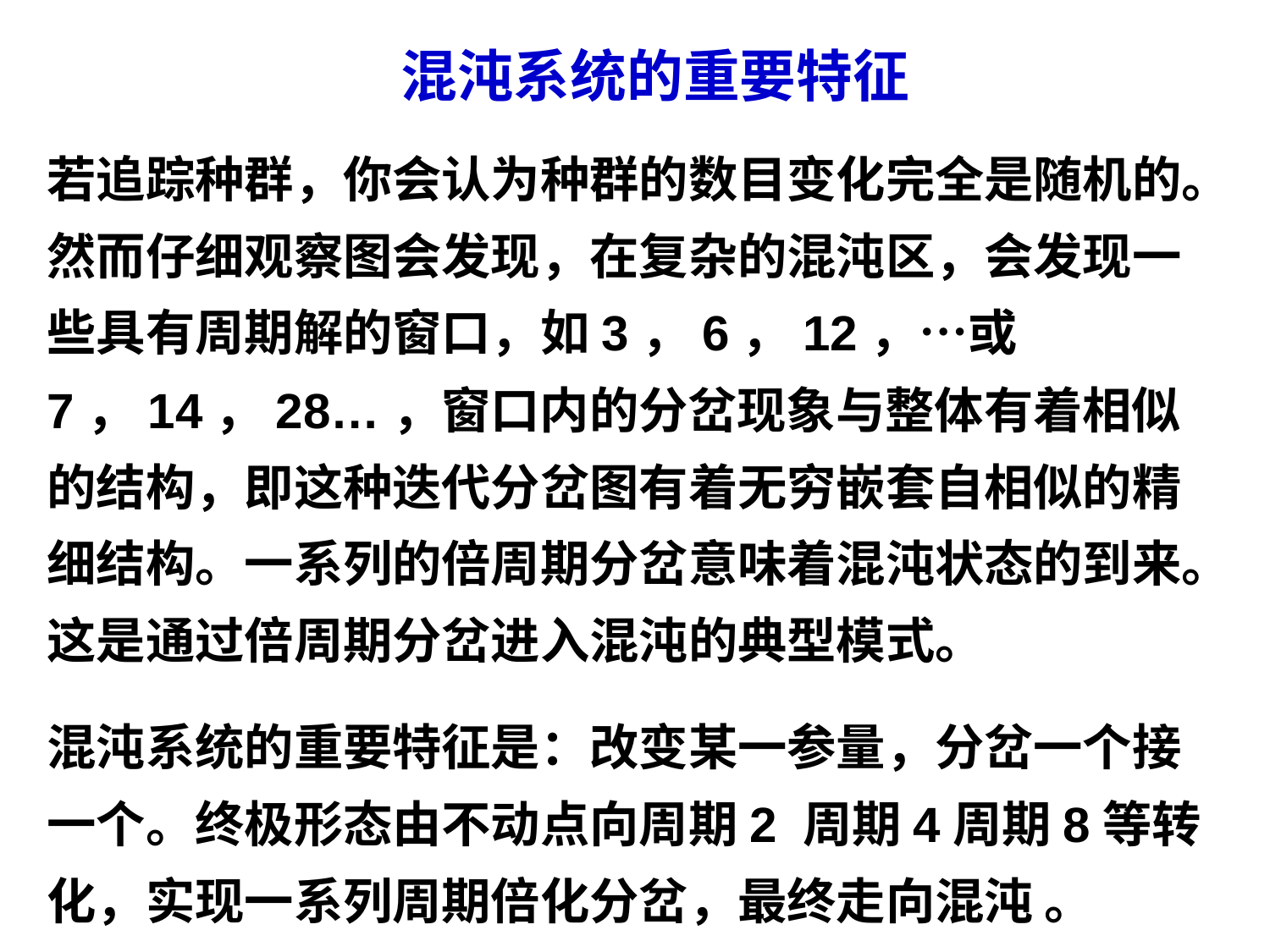

混沌系统的重要特征
若追踪种群，你会认为种群的数目变化完全是随机的。然而仔细观察图会发现，在复杂的混沌区，会发现一些具有周期解的窗口，如3，6，12，…或7，14，28…，窗口内的分岔现象与整体有着相似的结构，即这种迭代分岔图有着无穷嵌套自相似的精细结构。一系列的倍周期分岔意味着混沌状态的到来。这是通过倍周期分岔进入混沌的典型模式。
混沌系统的重要特征是：改变某一参量，分岔一个接一个。终极形态由不动点向周期2 周期4周期8等转化，实现一系列周期倍化分岔，最终走向混沌 。